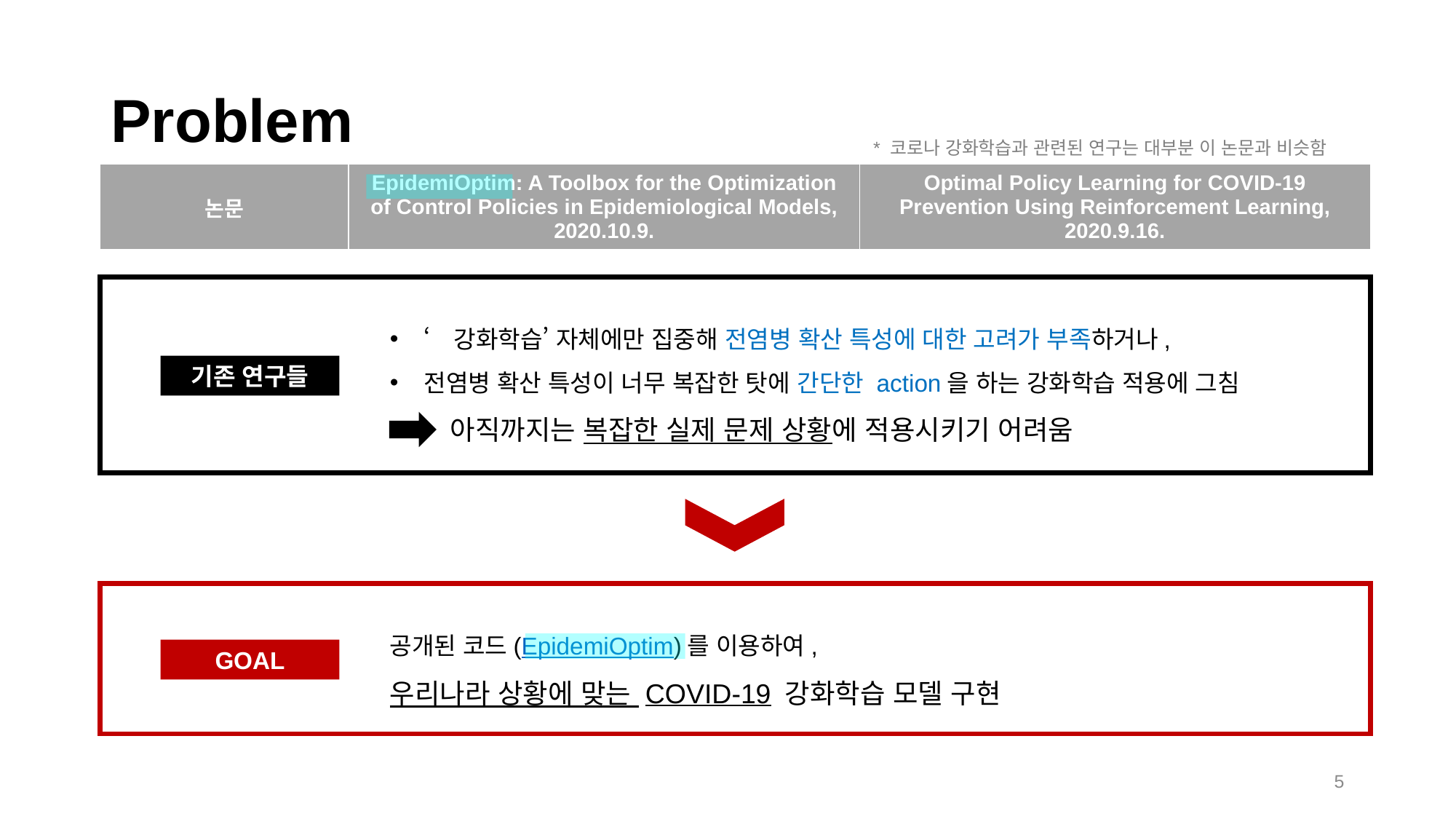

# Problem
* 코로나 강화학습과 관련된 연구는 대부분 이 논문과 비슷함
| 논문 | EpidemiOptim: A Toolbox for the Optimization of Control Policies in Epidemiological Models, 2020.10.9. | Optimal Policy Learning for COVID-19 Prevention Using Reinforcement Learning, 2020.9.16. |
| --- | --- | --- |

‘강화학습’ 자체에만 집중해 전염병 확산 특성에 대한 고려가 부족하거나,
전염병 확산 특성이 너무 복잡한 탓에 간단한 action을 하는 강화학습 적용에 그침
기존 연구들
아직까지는 복잡한 실제 문제 상황에 적용시키기 어려움

공개된 코드(EpidemiOptim)를 이용하여,
우리나라 상황에 맞는 COVID-19 강화학습 모델 구현

GOAL
5